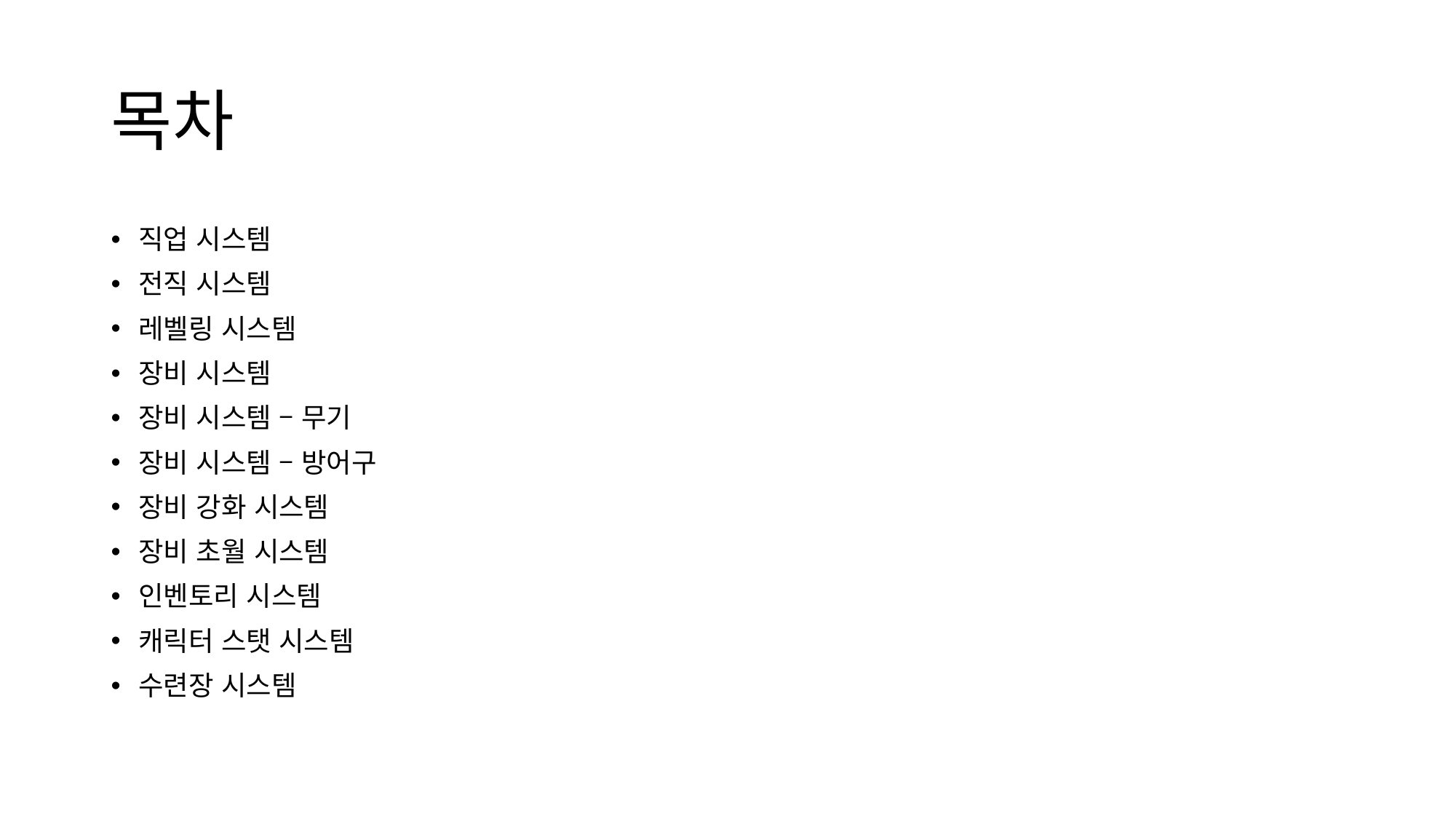

목차
직업 시스템
전직 시스템
레벨링 시스템
장비 시스템
장비 시스템 – 무기
장비 시스템 – 방어구
장비 강화 시스템
장비 초월 시스템
인벤토리 시스템
캐릭터 스탯 시스템
수련장 시스템